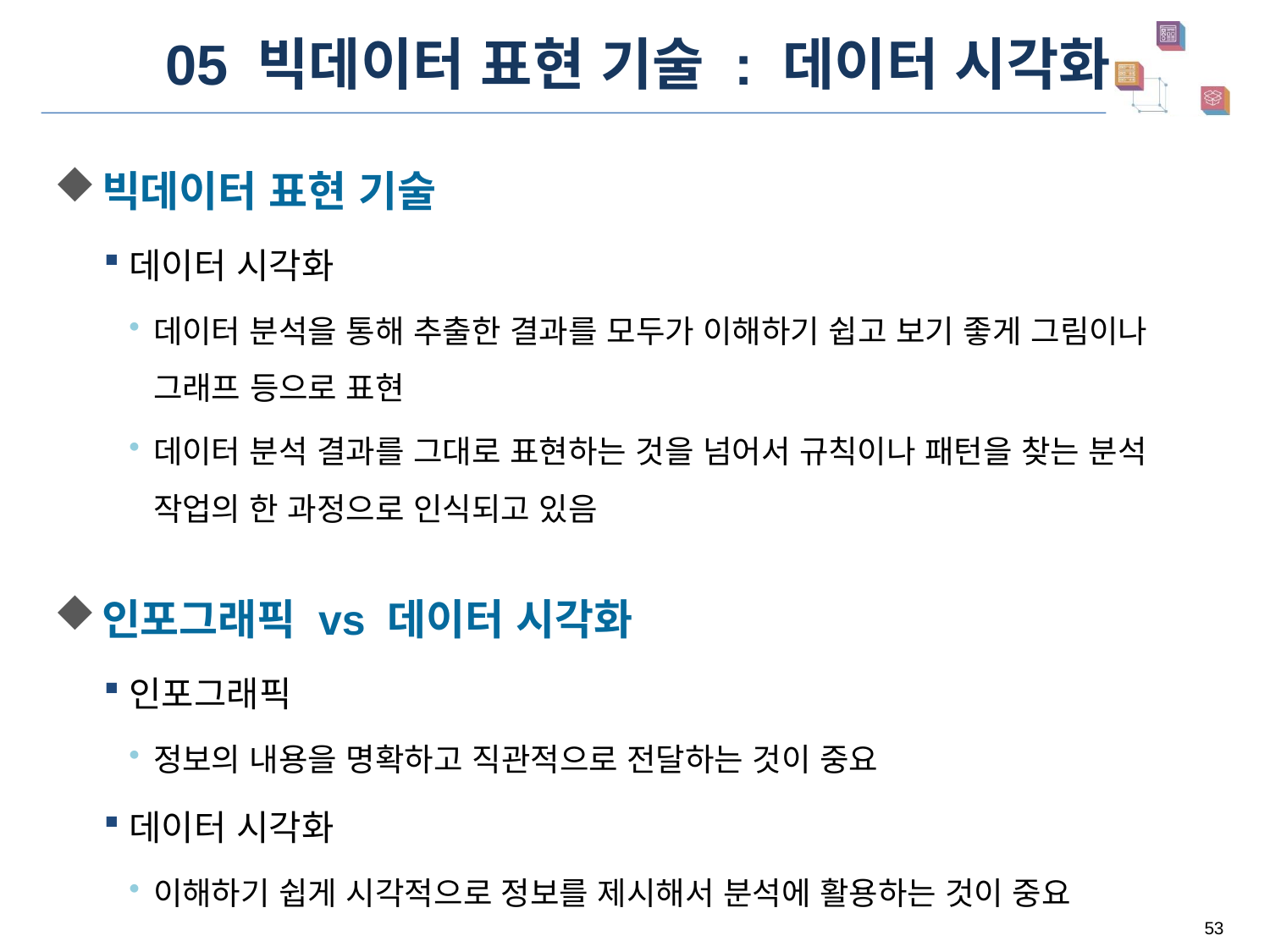

# 05 빅데이터 표현 기술 : 데이터 시각화
빅데이터 표현 기술
데이터 시각화
데이터 분석을 통해 추출한 결과를 모두가 이해하기 쉽고 보기 좋게 그림이나 그래프 등으로 표현
데이터 분석 결과를 그대로 표현하는 것을 넘어서 규칙이나 패턴을 찾는 분석 작업의 한 과정으로 인식되고 있음

인포그래픽 vs 데이터 시각화
인포그래픽
정보의 내용을 명확하고 직관적으로 전달하는 것이 중요
데이터 시각화
이해하기 쉽게 시각적으로 정보를 제시해서 분석에 활용하는 것이 중요